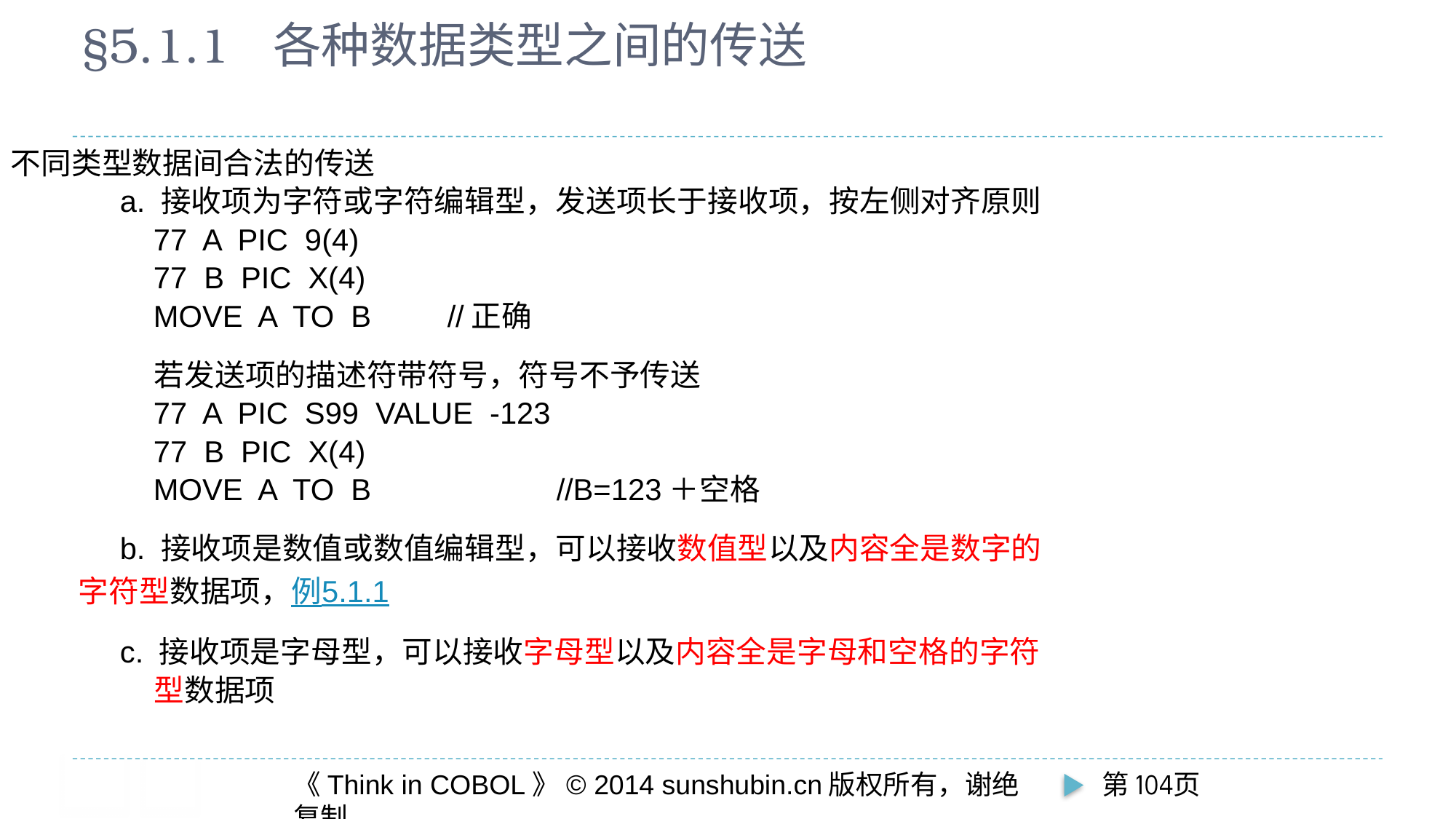

# §5.1.1  各种数据类型之间的传送
不同类型数据间合法的传送
	a. 接收项为字符或字符编辑型，发送项长于接收项，按左侧对齐原则
	    77  A  PIC  9(4)
	    77  B  PIC  X(4)
	    MOVE  A  TO  B	//正确

	    若发送项的描述符带符号，符号不予传送
	    77  A  PIC  S99  VALUE  -123
	    77  B  PIC  X(4)
	    MOVE  A  TO  B		//B=123＋空格

	b. 接收项是数值或数值编辑型，可以接收数值型以及内容全是数字的
         字符型数据项，例5.1.1

	c. 接收项是字母型，可以接收字母型以及内容全是字母和空格的字符
	    型数据项